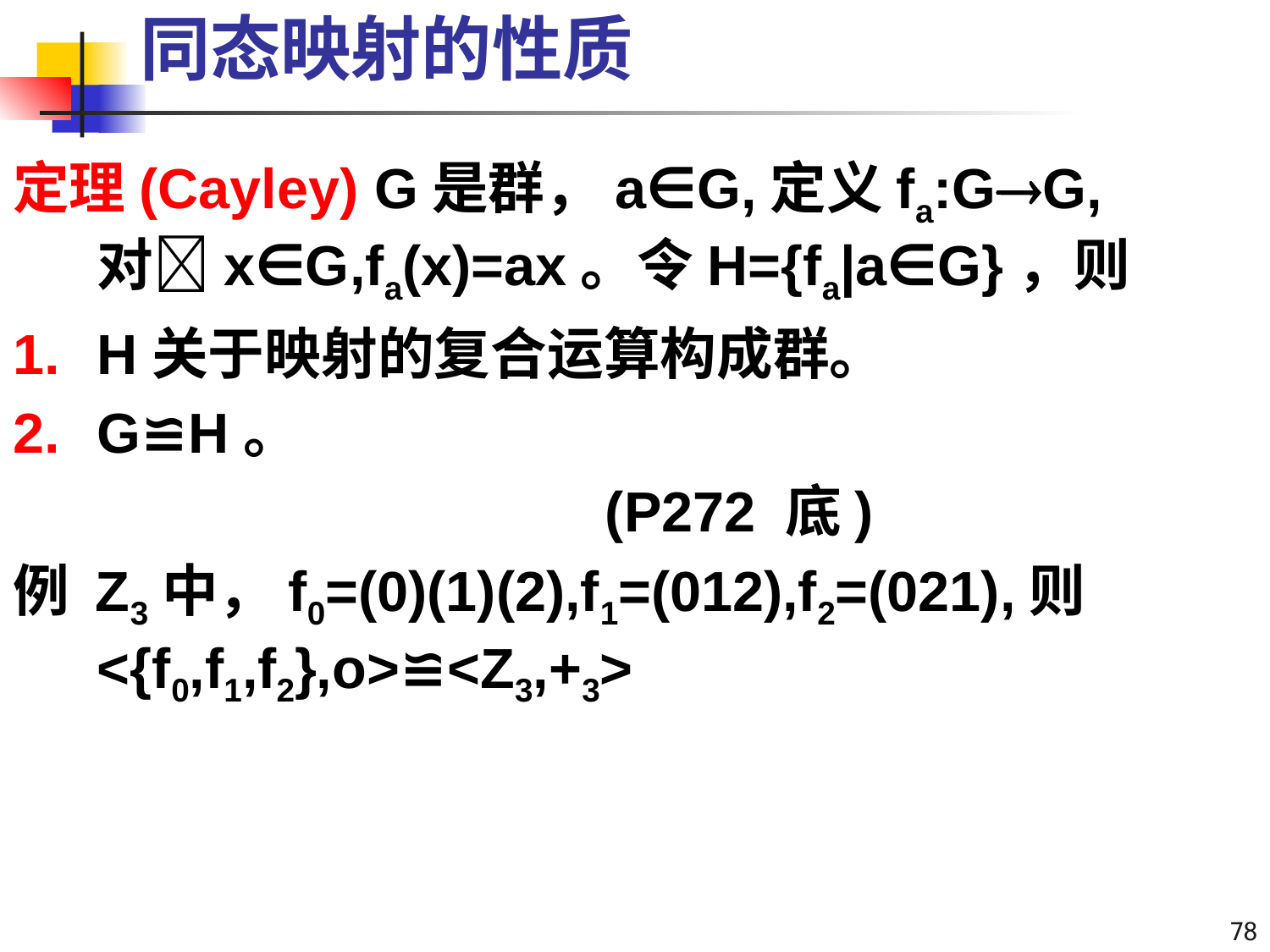

# 同态映射的性质
定理(Cayley) G是群，a∈G,定义fa:G→G,
对∀x∈G,fa(x)=ax。令H={fa|a∈G}，则
H关于映射的复合运算构成群。
G≌H。
					(P272 底)
例 Z3中，f0=(0)(1)(2),f1=(012),f2=(021),则
<{f0,f1,f2},o>≌<Z3,+3>
78